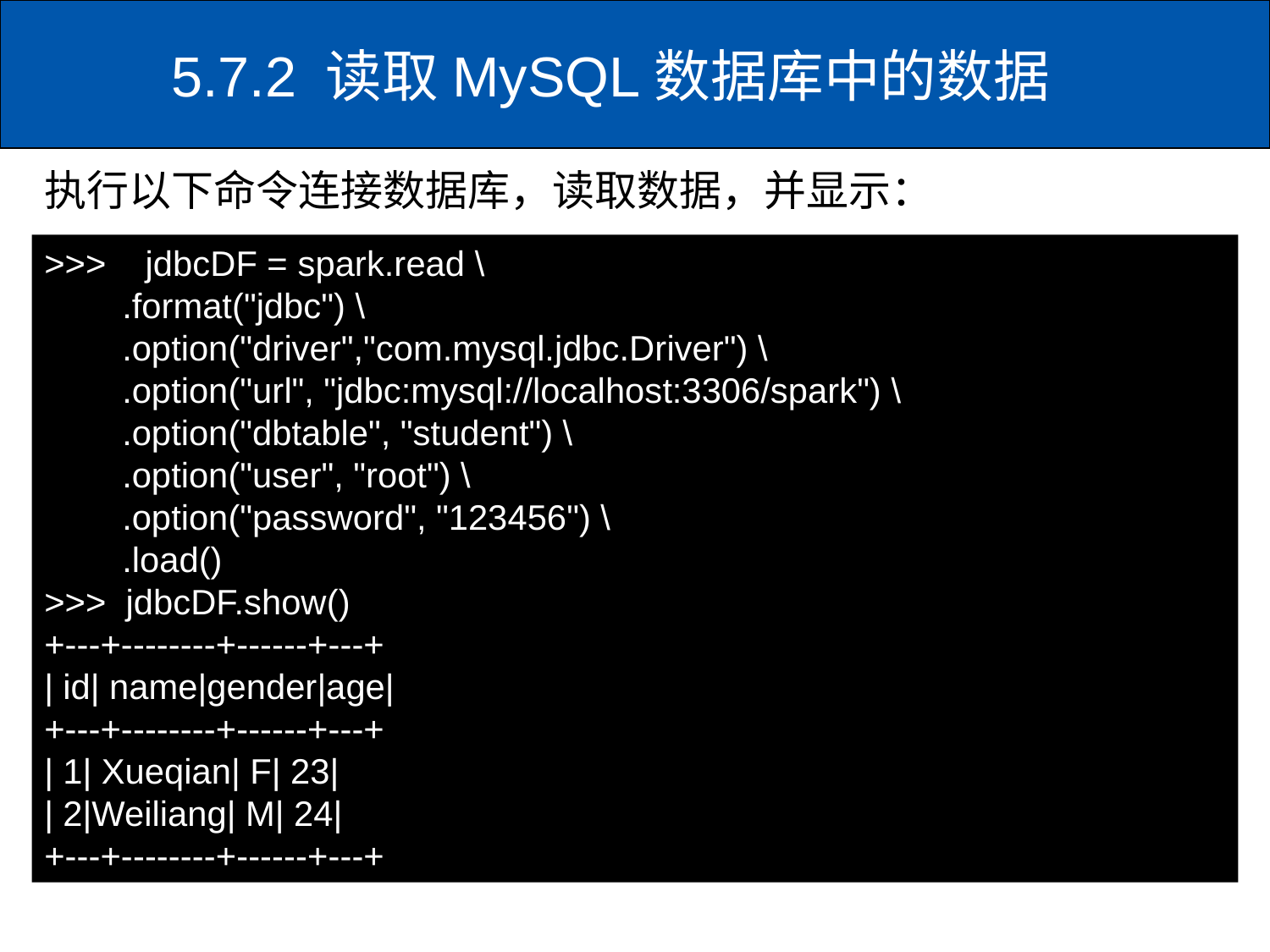

# 5.7.2 读取MySQL数据库中的数据
执行以下命令连接数据库，读取数据，并显示：
>>>    jdbcDF = spark.read \
        .format("jdbc") \
        .option("driver","com.mysql.jdbc.Driver") \
        .option("url", "jdbc:mysql://localhost:3306/spark") \
        .option("dbtable", "student") \
        .option("user", "root") \
        .option("password", "123456") \
        .load()
>>>  jdbcDF.show()
+---+--------+------+---+
| id| name|gender|age|
+---+--------+------+---+
| 1| Xueqian| F| 23|
| 2|Weiliang| M| 24|
+---+--------+------+---+